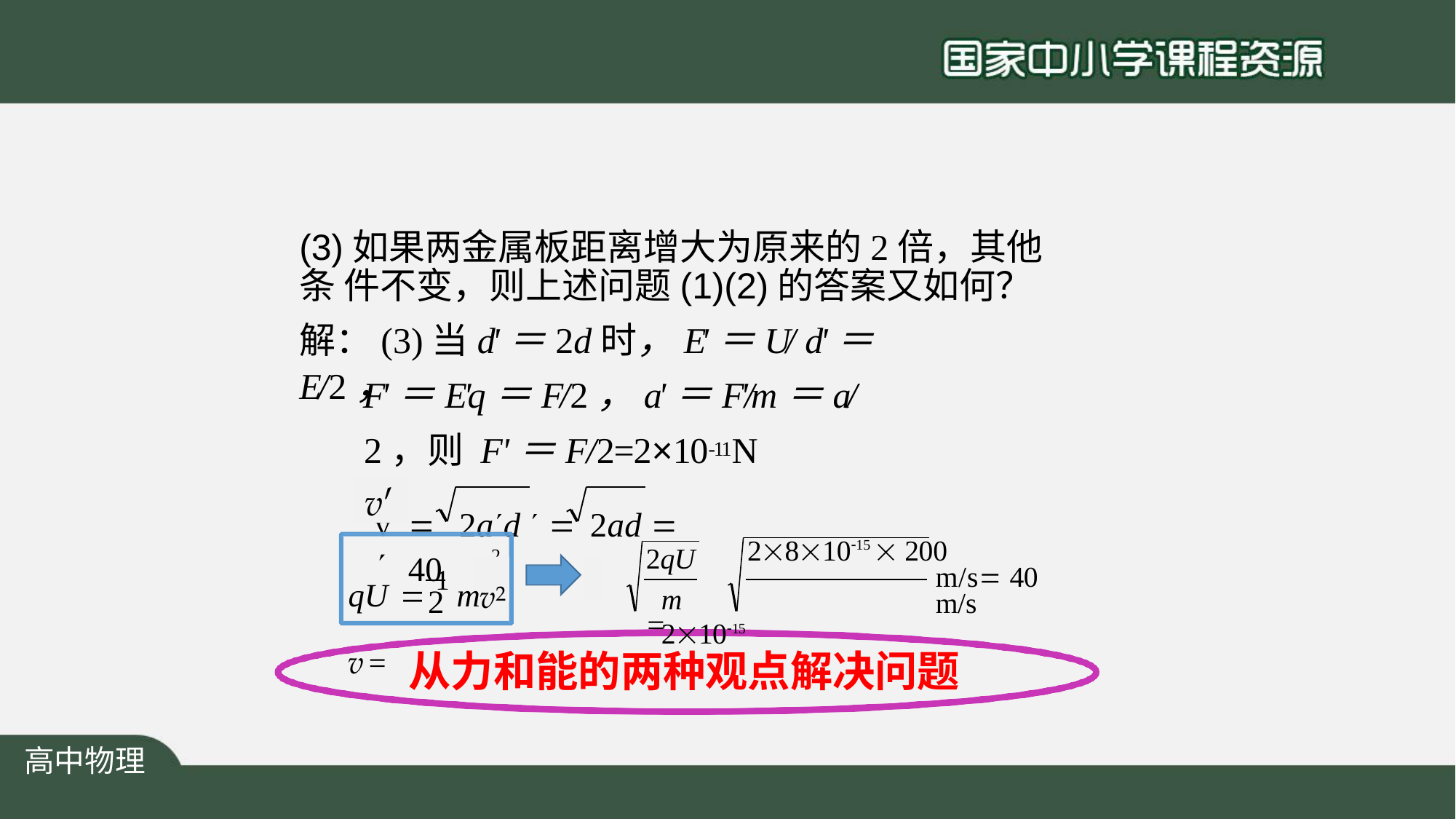

(3)如果两金属板距离增大为原来的2倍，其他条 件不变，则上述问题(1)(2)的答案又如何？
# 解：(3)当d'＝2d时，E'＝U/ d'＝E/2，
F'＝E'q＝F/2，a'＝F'/m＝a/2，则 F'＝F/2=2×10-11N
v′
v′
=	2a′d ′ =	2ad = 40

2qU =
2×8×10−15 × 200
m/s= 40 m/s

qU = 1 mv2	v=

v2

v
m	2×10−15
2

从力和能的两种观点解决问题
高中物理